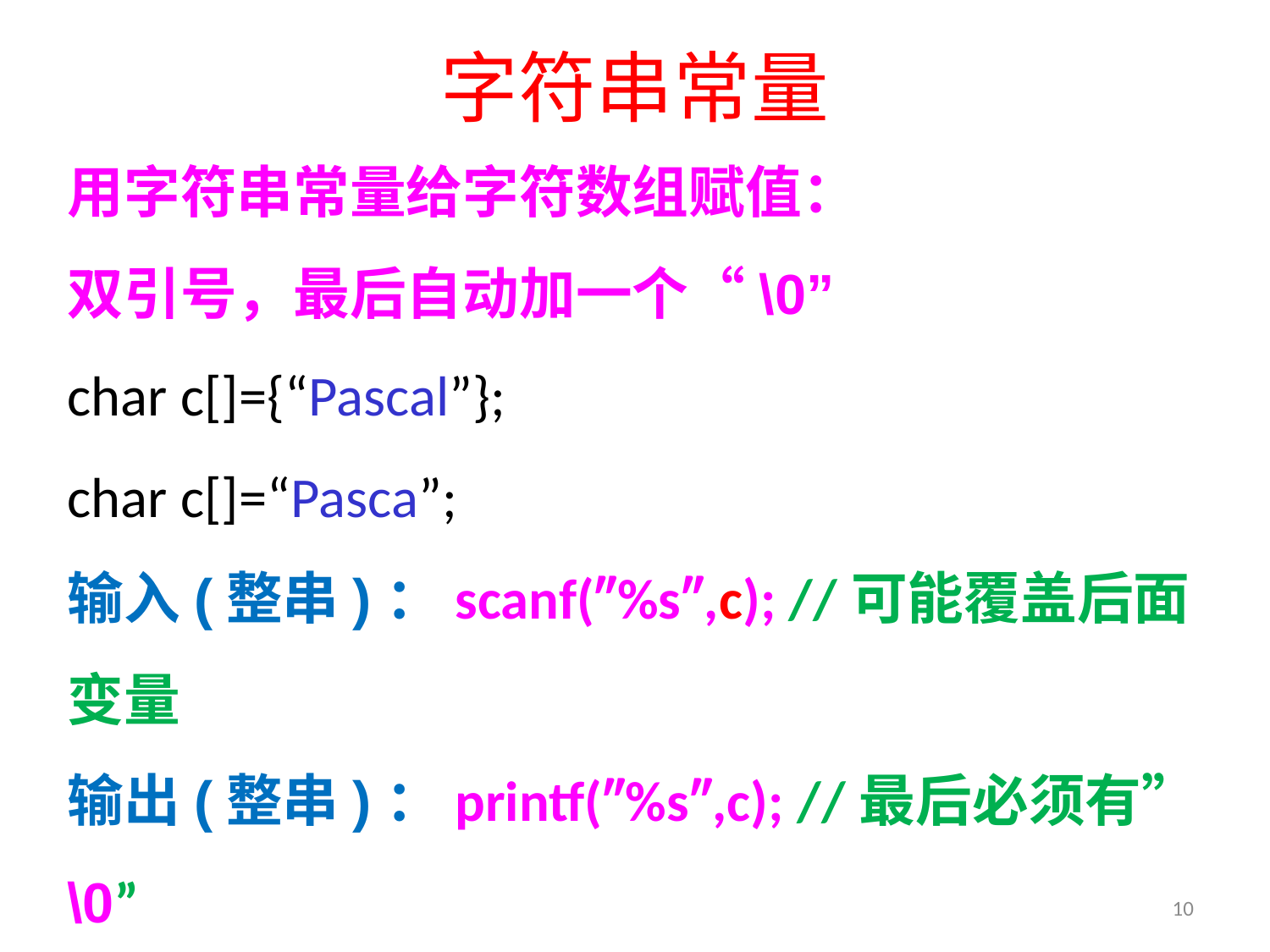

# 字符串常量
用字符串常量给字符数组赋值：
双引号，最后自动加一个“\0”
char c[]={“Pascal”};
char c[]=“Pasca”;
输入(整串)：scanf(″%s″,c); //可能覆盖后面变量
输出(整串)：printf(″%s″,c); //最后必须有” \0”
C语言中没有字符串变量！
10